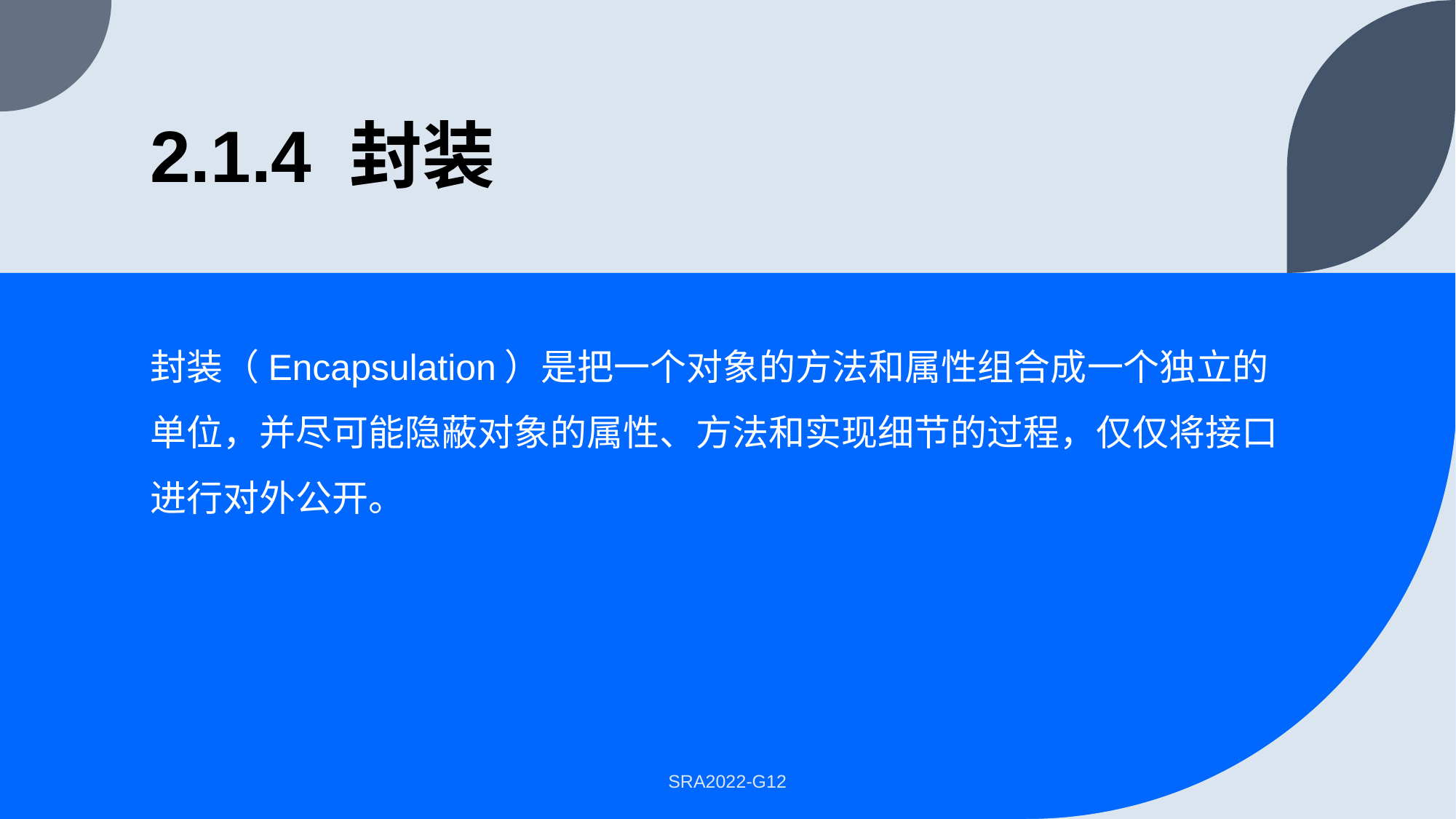

# 2.1.4 封装
封装（Encapsulation）是把一个对象的方法和属性组合成一个独立的单位，并尽可能隐蔽对象的属性、方法和实现细节的过程，仅仅将接口进行对外公开。

SRA2022-G12
10